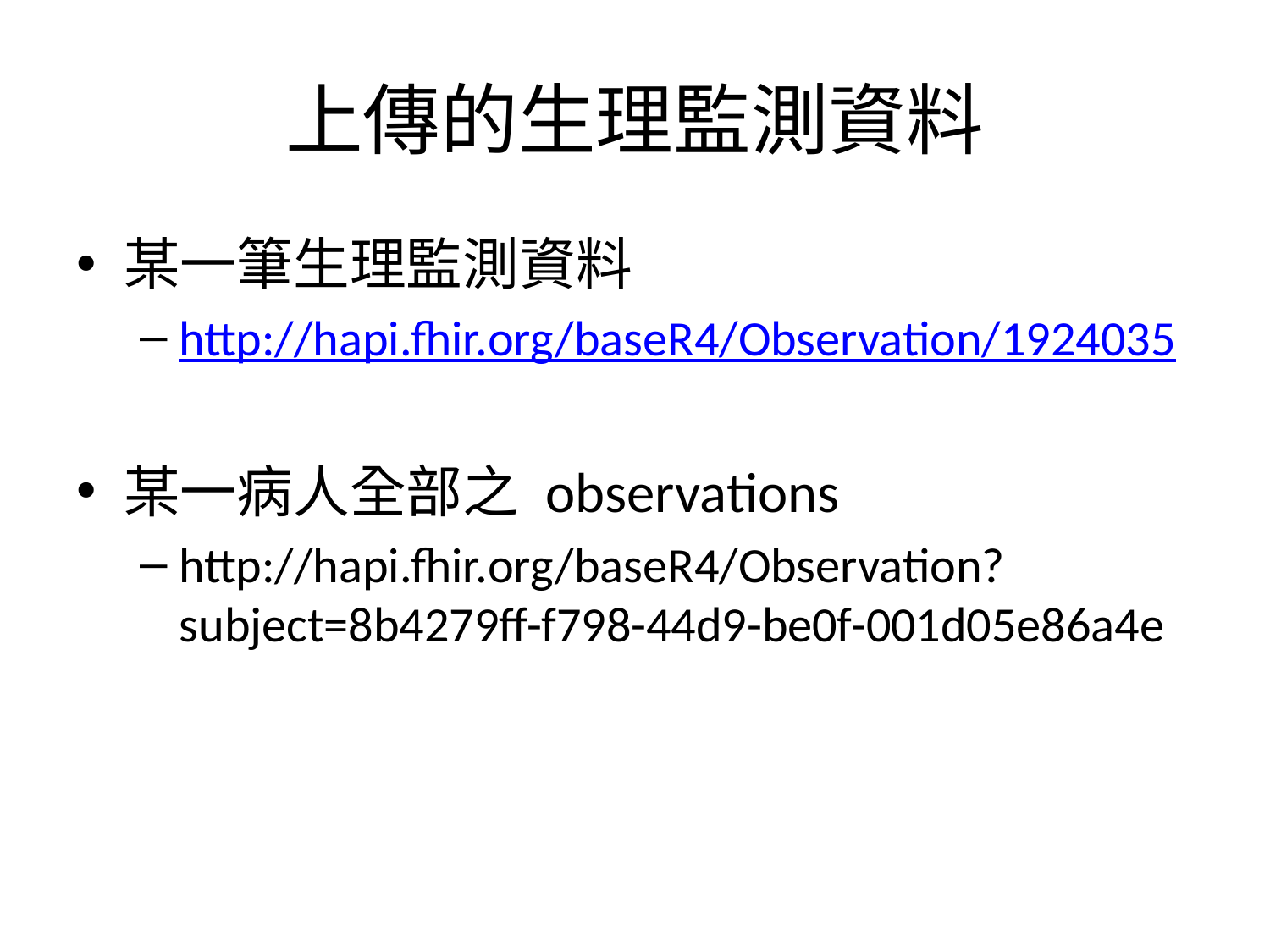

# 上傳的生理監測資料
某一筆生理監測資料
http://hapi.fhir.org/baseR4/Observation/1924035

某一病人全部之 observations
http://hapi.fhir.org/baseR4/Observation?subject=8b4279ff-f798-44d9-be0f-001d05e86a4e